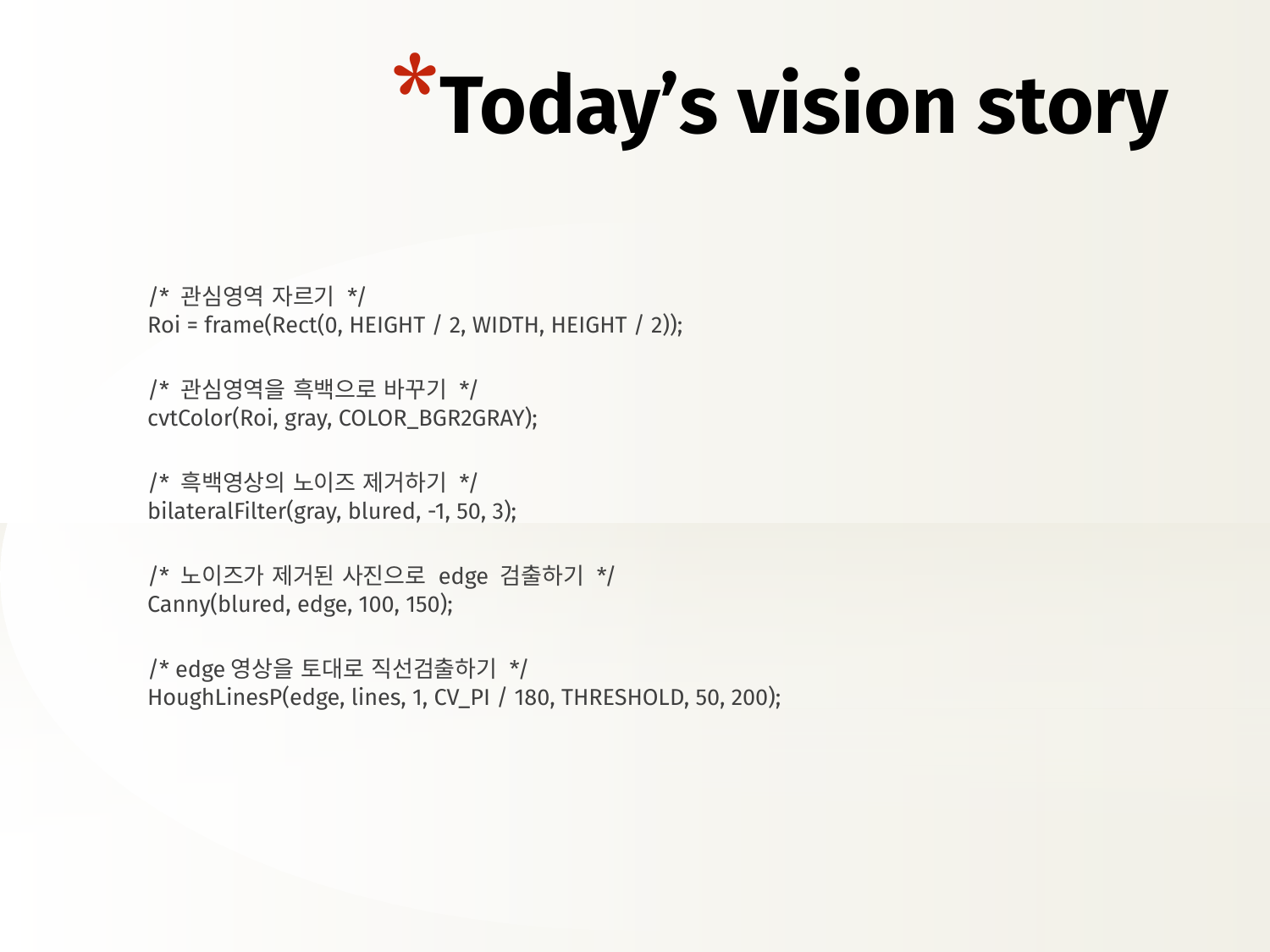

Today’s vision story
/* 관심영역 자르기 */
Roi = frame(Rect(0, HEIGHT / 2, WIDTH, HEIGHT / 2));

/* 관심영역을 흑백으로 바꾸기 */
cvtColor(Roi, gray, COLOR_BGR2GRAY);

/* 흑백영상의 노이즈 제거하기 */
bilateralFilter(gray, blured, -1, 50, 3);

/* 노이즈가 제거된 사진으로 edge 검출하기 */
Canny(blured, edge, 100, 150);

/* edge영상을 토대로 직선검출하기 */
HoughLinesP(edge, lines, 1, CV_PI / 180, THRESHOLD, 50, 200);